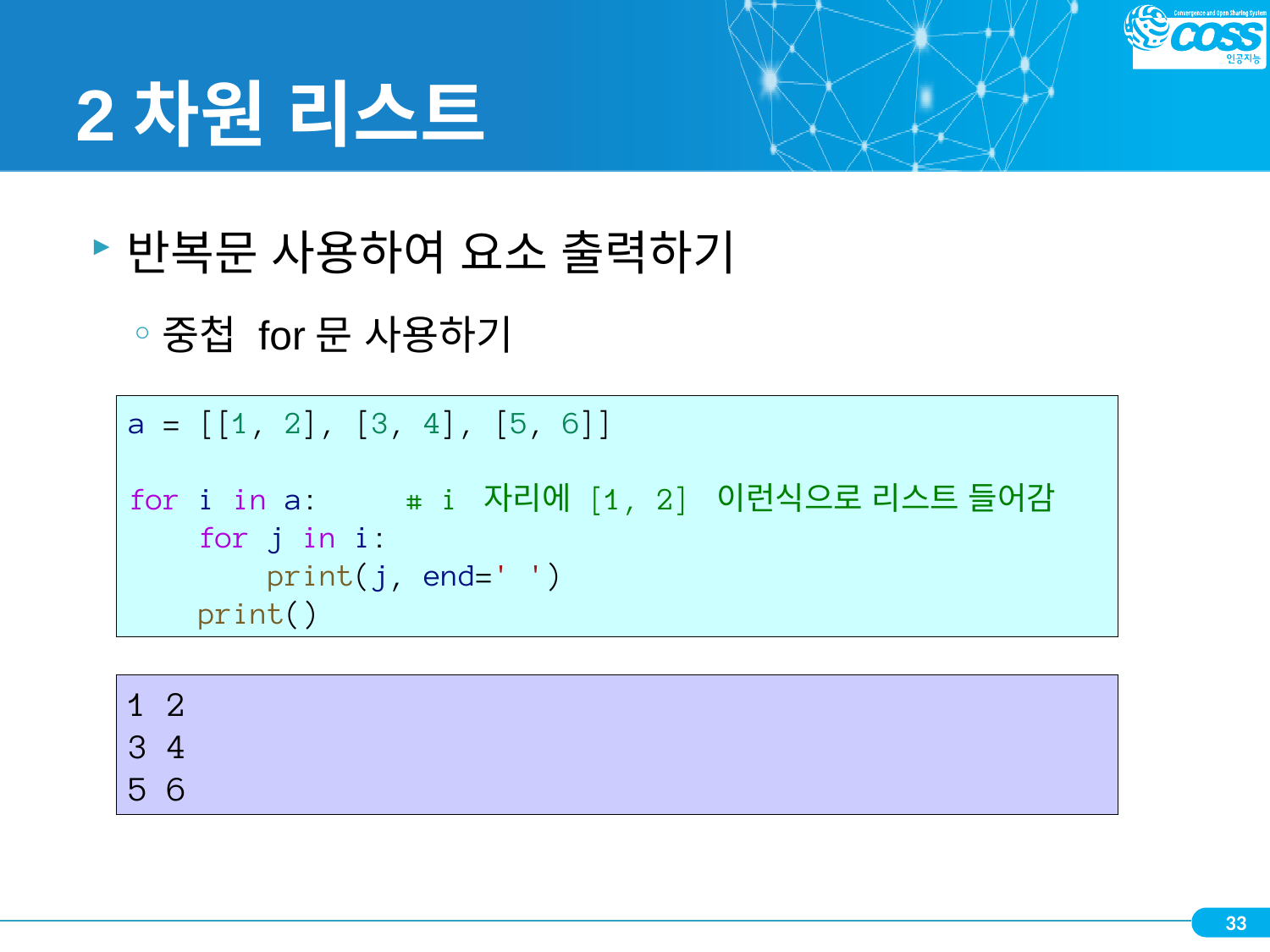

# 2차원 리스트
반복문 사용하여 요소 출력하기
중첩 for문 사용하기
a = [[1, 2], [3, 4], [5, 6]]
for i in a:     # i 자리에 [1, 2] 이런식으로 리스트 들어감
    for j in i:
        print(j, end=' ')
    print()
1 2
3 4
5 6